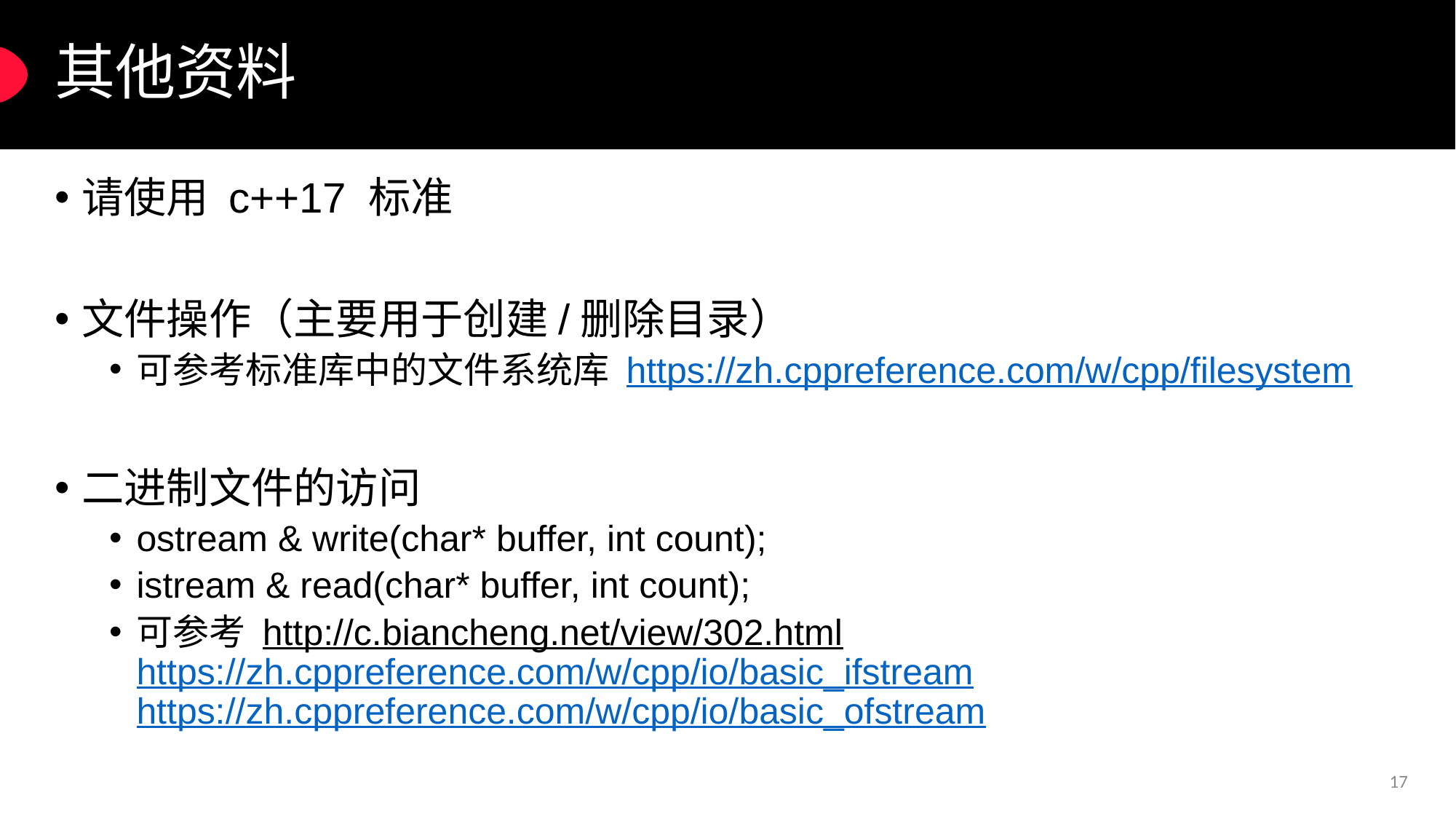

# 其他资料
请使用 c++17 标准

文件操作（主要用于创建/删除目录）
可参考标准库中的文件系统库 https://zh.cppreference.com/w/cpp/filesystem

二进制文件的访问
ostream & write(char* buffer, int count);
istream & read(char* buffer, int count);
可参考 http://c.biancheng.net/view/302.html
https://zh.cppreference.com/w/cpp/io/basic_ifstream
https://zh.cppreference.com/w/cpp/io/basic_ofstream
17